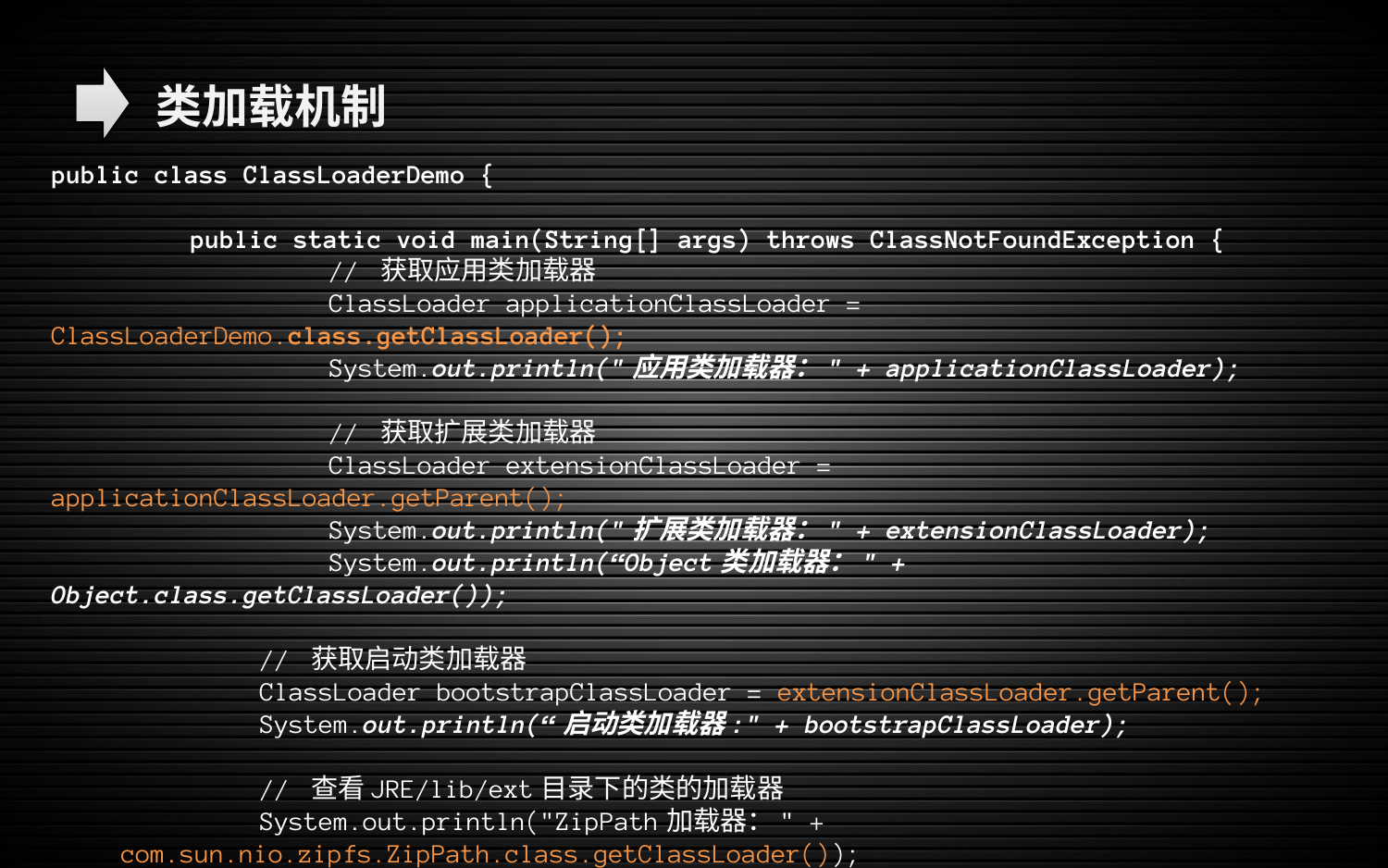

类加载机制
public class ClassLoaderDemo {

	public static void main(String[] args) throws ClassNotFoundException {
		// 获取应用类加载器
		ClassLoader applicationClassLoader = ClassLoaderDemo.class.getClassLoader();
		System.out.println("应用类加载器：" + applicationClassLoader);

		// 获取扩展类加载器
		ClassLoader extensionClassLoader = applicationClassLoader.getParent();
		System.out.println("扩展类加载器：" + extensionClassLoader);
		System.out.println(“Object类加载器：" + Object.class.getClassLoader());

	// 获取启动类加载器
	ClassLoader bootstrapClassLoader = extensionClassLoader.getParent();
	System.out.println(“启动类加载器:" + bootstrapClassLoader);

	// 查看JRE/lib/ext目录下的类的加载器
	System.out.println("ZipPath加载器：" + com.sun.nio.zipfs.ZipPath.class.getClassLoader());
	}
}